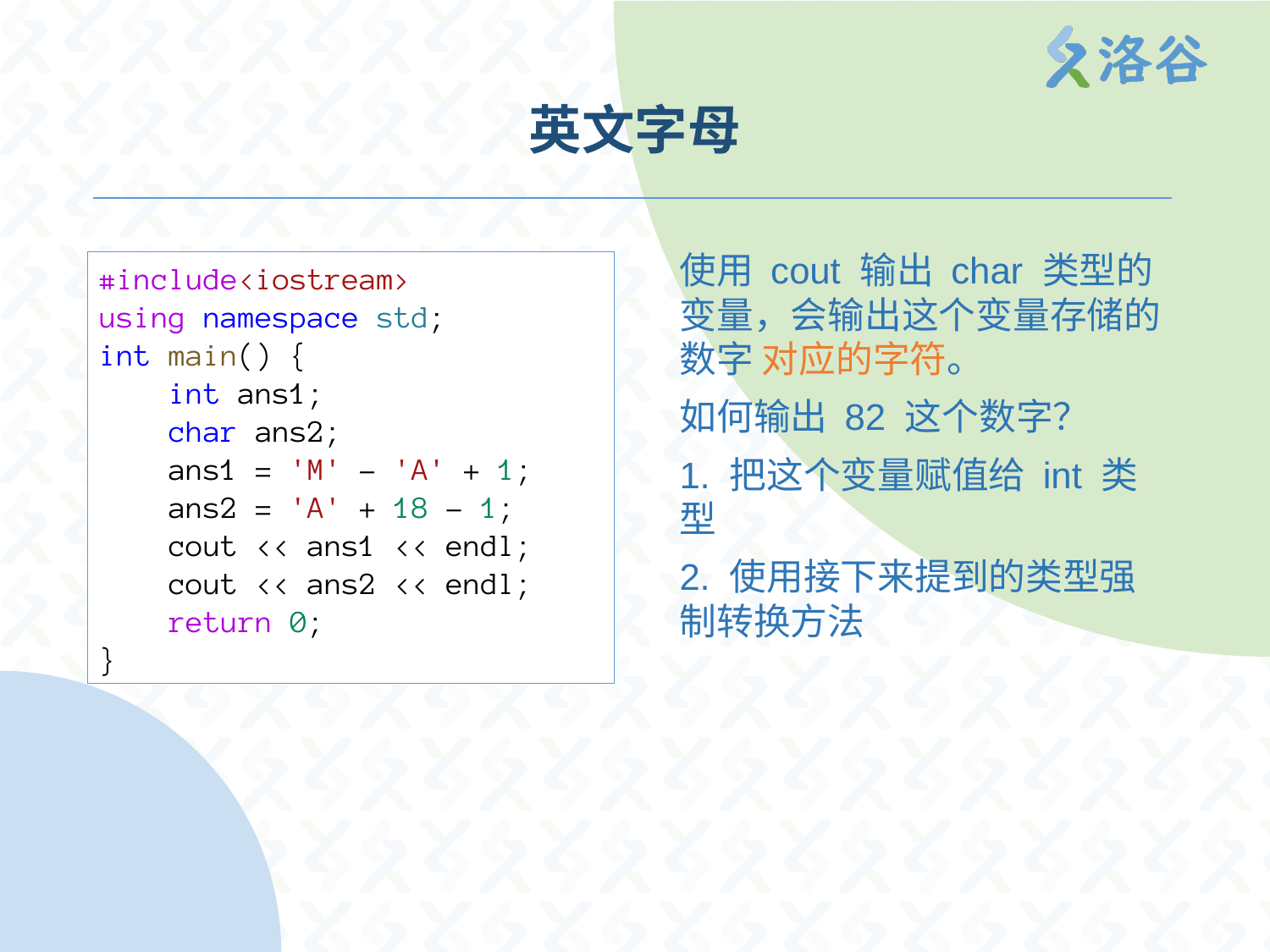

# 英文字母
使用 cout 输出 char 类型的变量，会输出这个变量存储的数字 对应的字符。
如何输出 82 这个数字？
1. 把这个变量赋值给 int 类型
2. 使用接下来提到的类型强制转换方法
#include<iostream>
using namespace std;
int main() {
    int ans1;
    char ans2;
    ans1 = 'M' - 'A' + 1;
    ans2 = 'A' + 18 - 1;
    cout << ans1 << endl;
    cout << ans2 << endl;
    return 0;
}